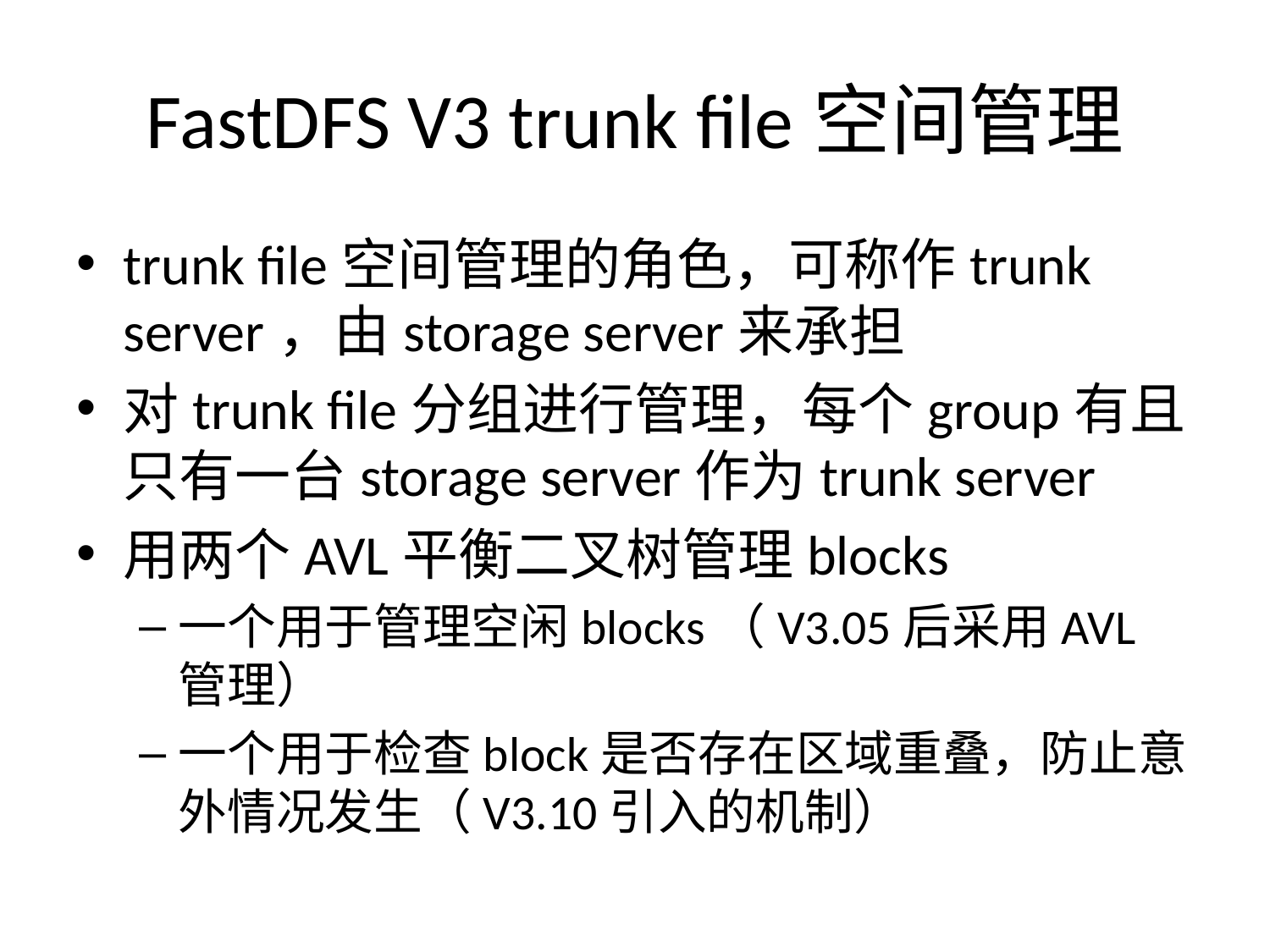

# FastDFS V3 trunk file空间管理
trunk file空间管理的角色，可称作trunk server，由storage server来承担
对trunk file分组进行管理，每个group有且只有一台storage server作为trunk server
用两个AVL平衡二叉树管理blocks
一个用于管理空闲blocks（V3.05后采用AVL管理）
一个用于检查block是否存在区域重叠，防止意外情况发生（V3.10引入的机制）